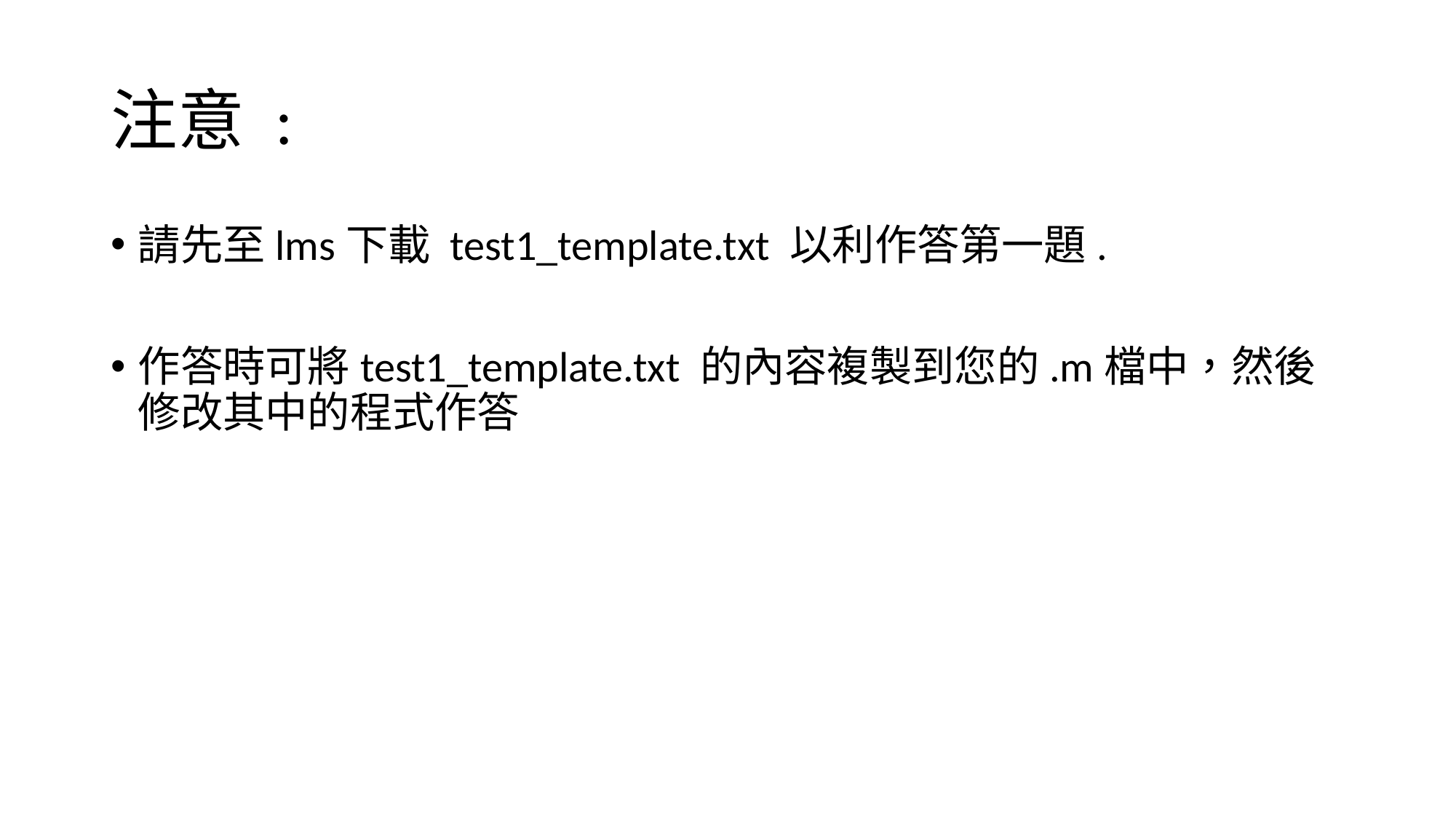

# 注意 :
請先至lms下載 test1_template.txt 以利作答第一題.

作答時可將test1_template.txt 的內容複製到您的.m檔中，然後修改其中的程式作答